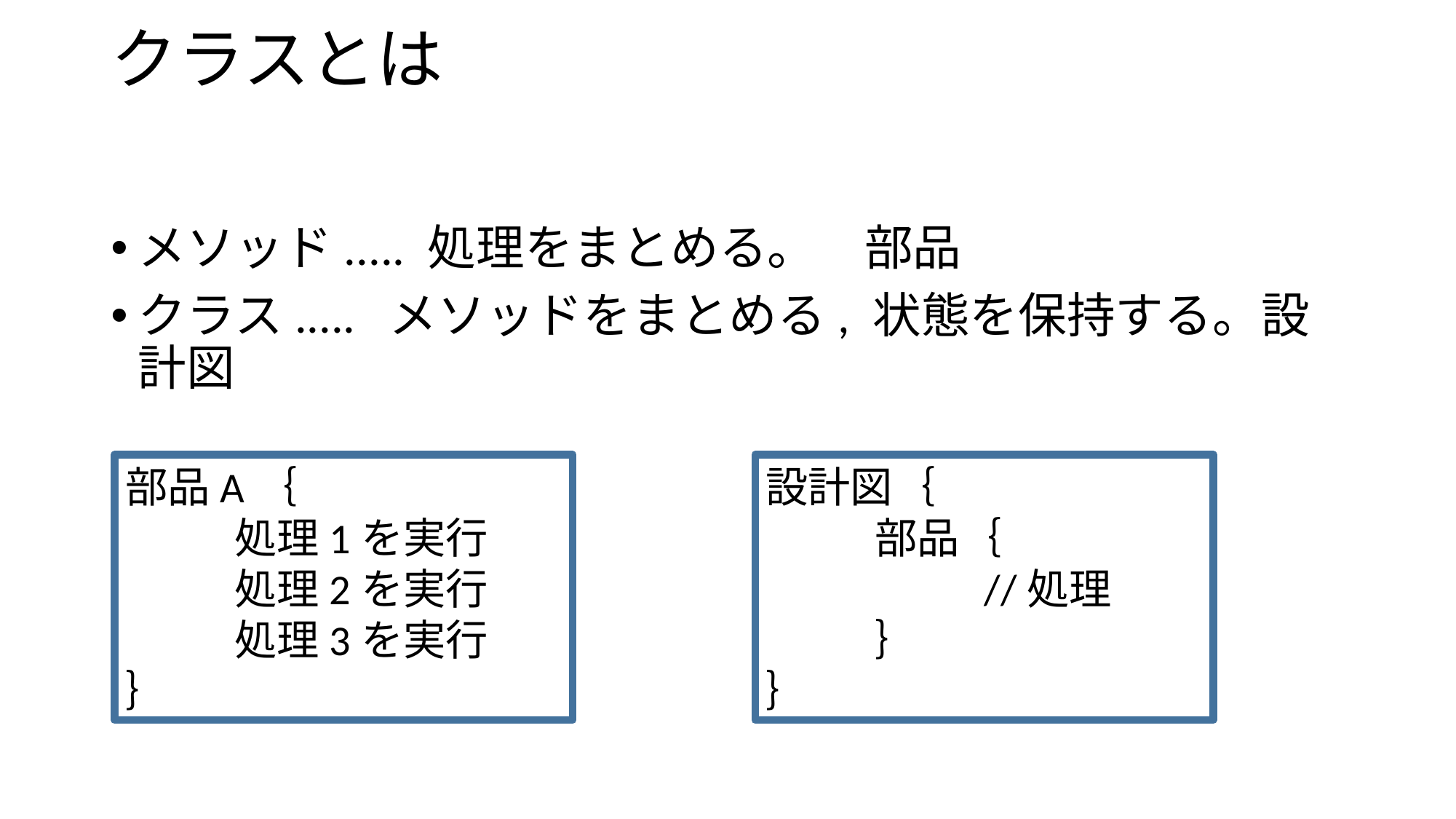

# クラスとは
メソッド..... 処理をまとめる。　部品
クラス.....  メソッドをまとめる, 状態を保持する。設計図
部品A｛
	処理1を実行
	処理2を実行
	処理3を実行
｝
設計図｛
	部品｛
		//処理
	｝
｝